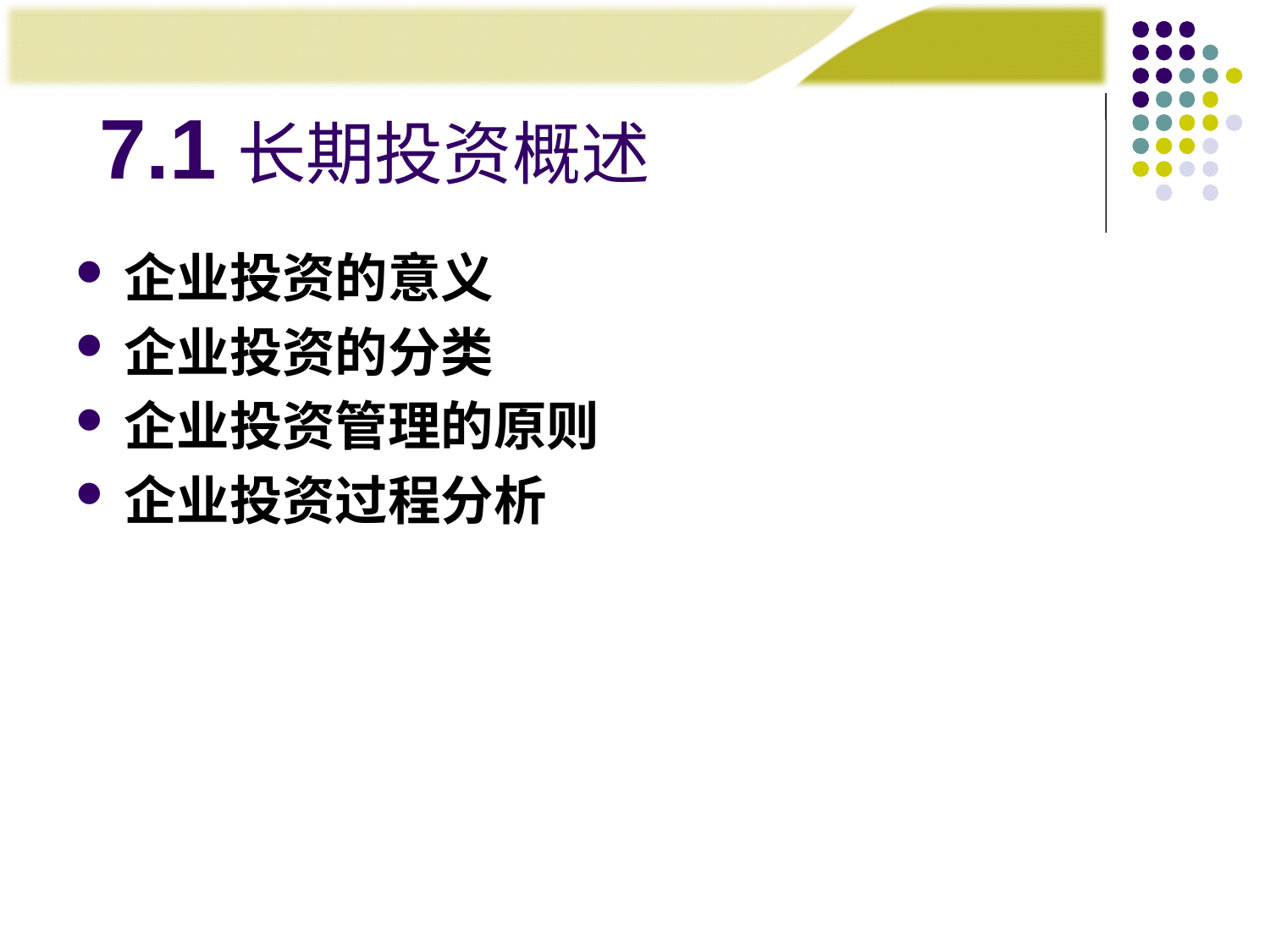

企业投资的意义
企业投资的分类
企业投资管理的原则
企业投资过程分析

 7.1长期投资概述